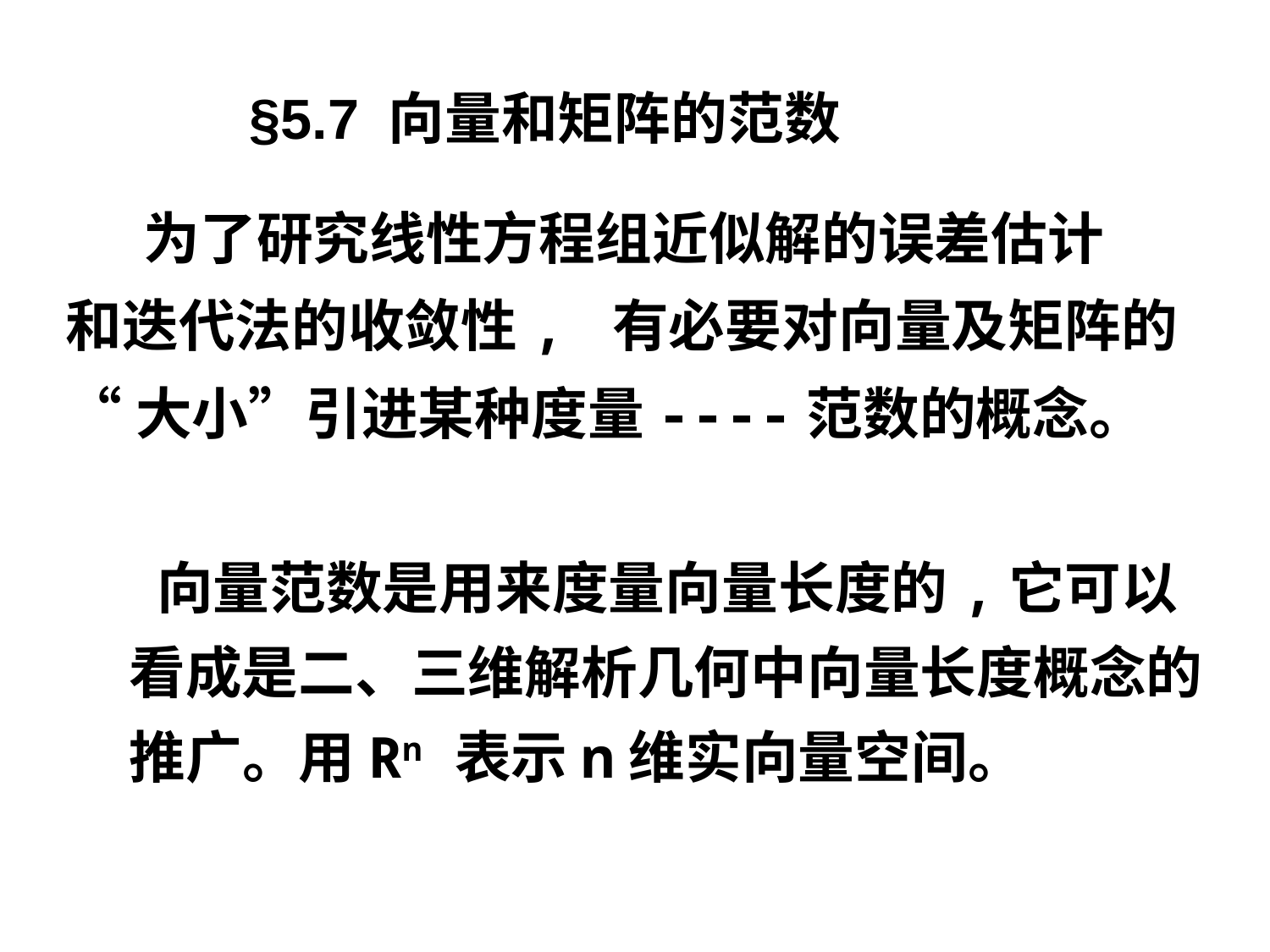

§5.7 向量和矩阵的范数
      为了研究线性方程组近似解的误差估计
和迭代法的收敛性, 有必要对向量及矩阵的
“大小”引进某种度量----范数的概念。

      向量范数是用来度量向量长度的,它可以看成是二、三维解析几何中向量长度概念的推广。用Rn 表示n维实向量空间。
记笔记